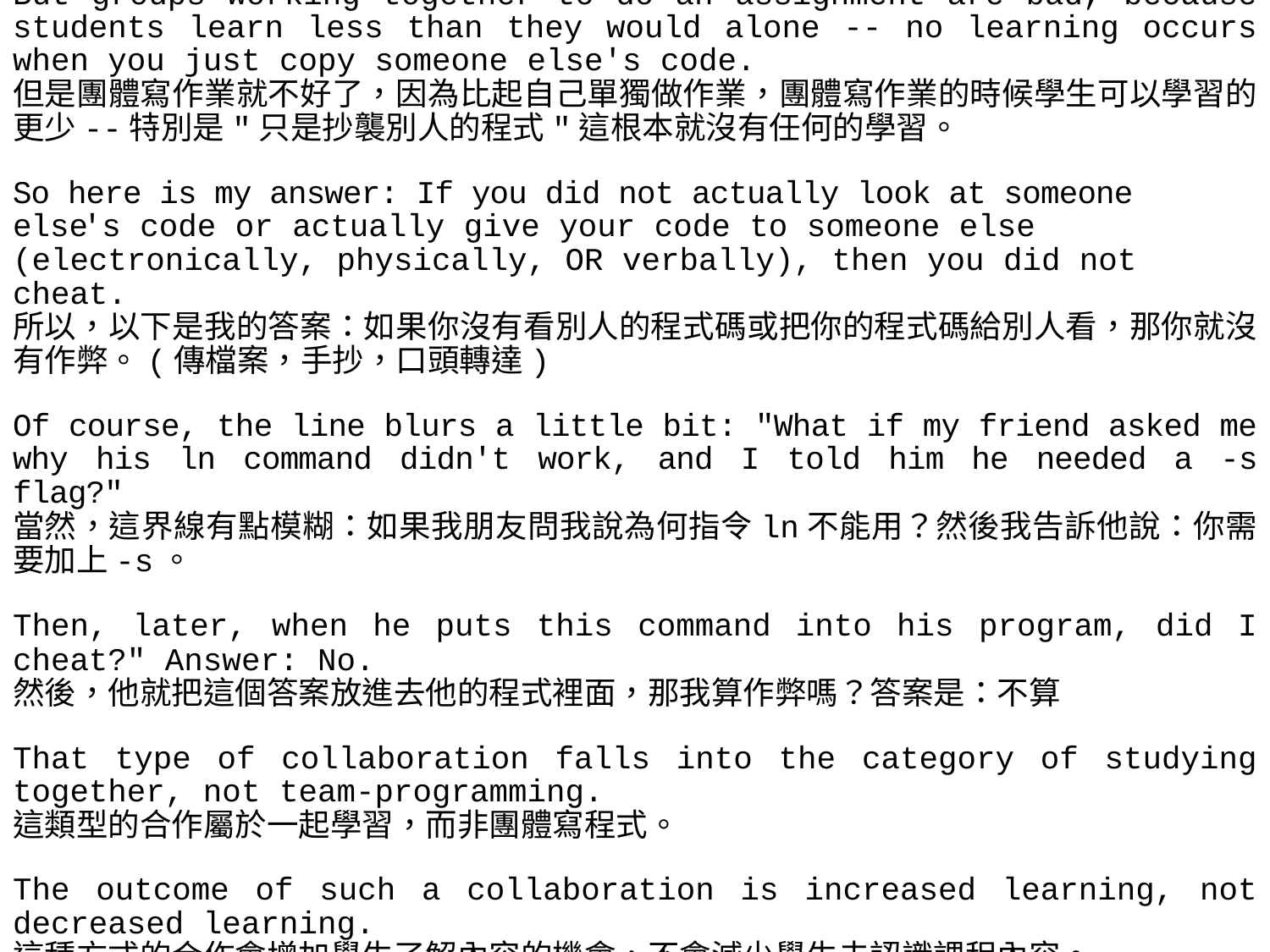

But groups working together to do an assignment are bad, because students learn less than they would alone -- no learning occurs when you just copy someone else's code.
但是團體寫作業就不好了，因為比起自己單獨做作業，團體寫作業的時候學生可以學習的更少--特別是"只是抄襲別人的程式"這根本就沒有任何的學習。

So here is my answer: If you did not actually look at someone else's code or actually give your code to someone else (electronically, physically, OR verbally), then you did not cheat.
所以，以下是我的答案：如果你沒有看別人的程式碼或把你的程式碼給別人看，那你就沒有作弊。(傳檔案，手抄，口頭轉達)

Of course, the line blurs a little bit: "What if my friend asked me why his ln command didn't work, and I told him he needed a -s flag?"
當然，這界線有點模糊：如果我朋友問我說為何指令ln不能用？然後我告訴他說：你需要加上-s。

Then, later, when he puts this command into his program, did I cheat?" Answer: No.
然後，他就把這個答案放進去他的程式裡面，那我算作弊嗎？答案是：不算

That type of collaboration falls into the category of studying together, not team-programming.
這類型的合作屬於一起學習，而非團體寫程式。

The outcome of such a collaboration is increased learning, not decreased learning.
這種方式的合作會增加學生了解內容的機會，不會減少學生去認識課程內容。